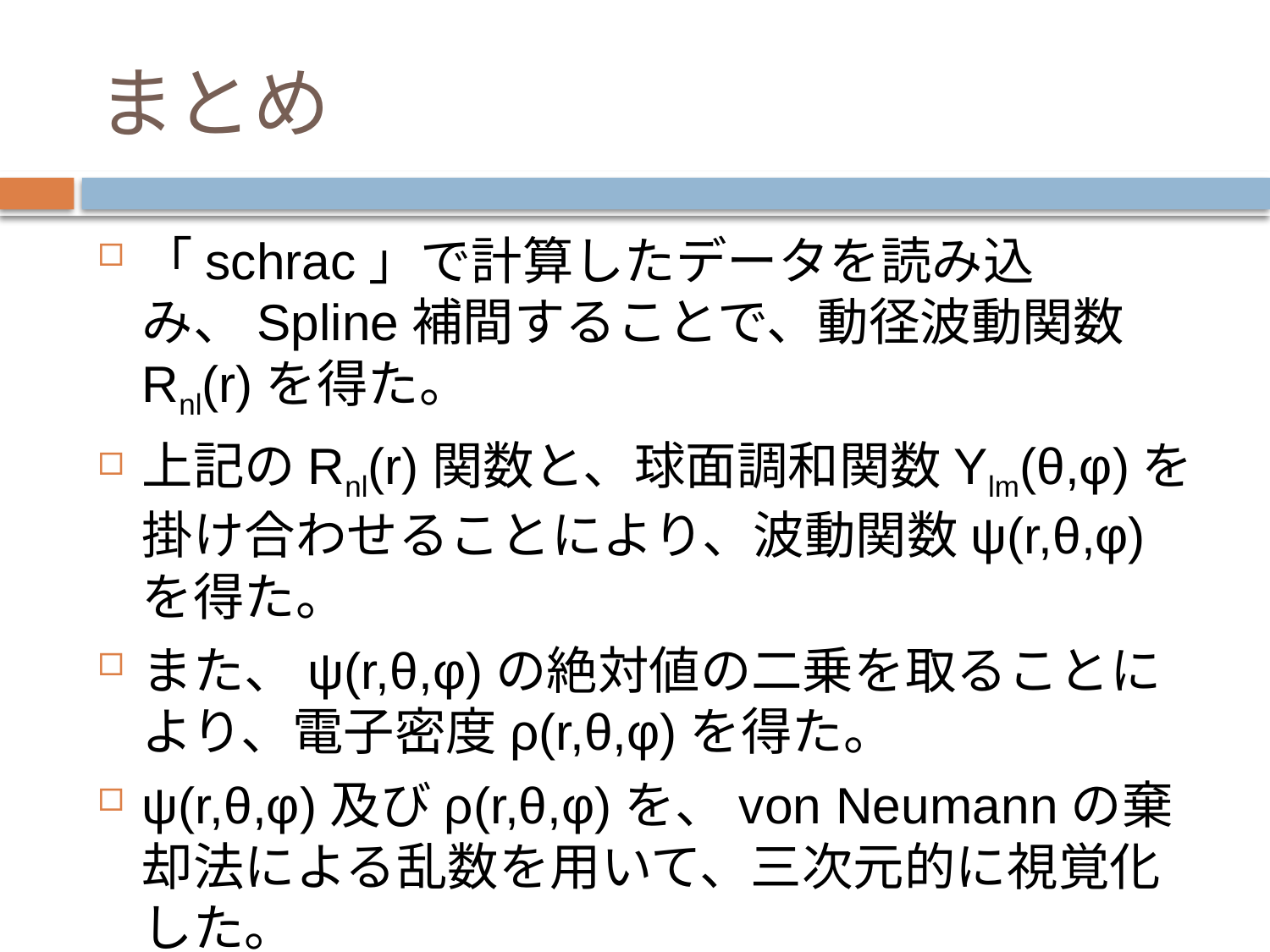

# まとめ
「schrac」で計算したデータを読み込み、Spline補間することで、動径波動関数Rnl(r)を得た。
上記のRnl(r)関数と、球面調和関数Ylm(θ,φ)を掛け合わせることにより、波動関数ψ(r,θ,φ)を得た。
また、ψ(r,θ,φ)の絶対値の二乗を取ることにより、電子密度ρ(r,θ,φ)を得た。
ψ(r,θ,φ)及びρ(r,θ,φ)を、von Neumannの棄却法による乱数を用いて、三次元的に視覚化した。